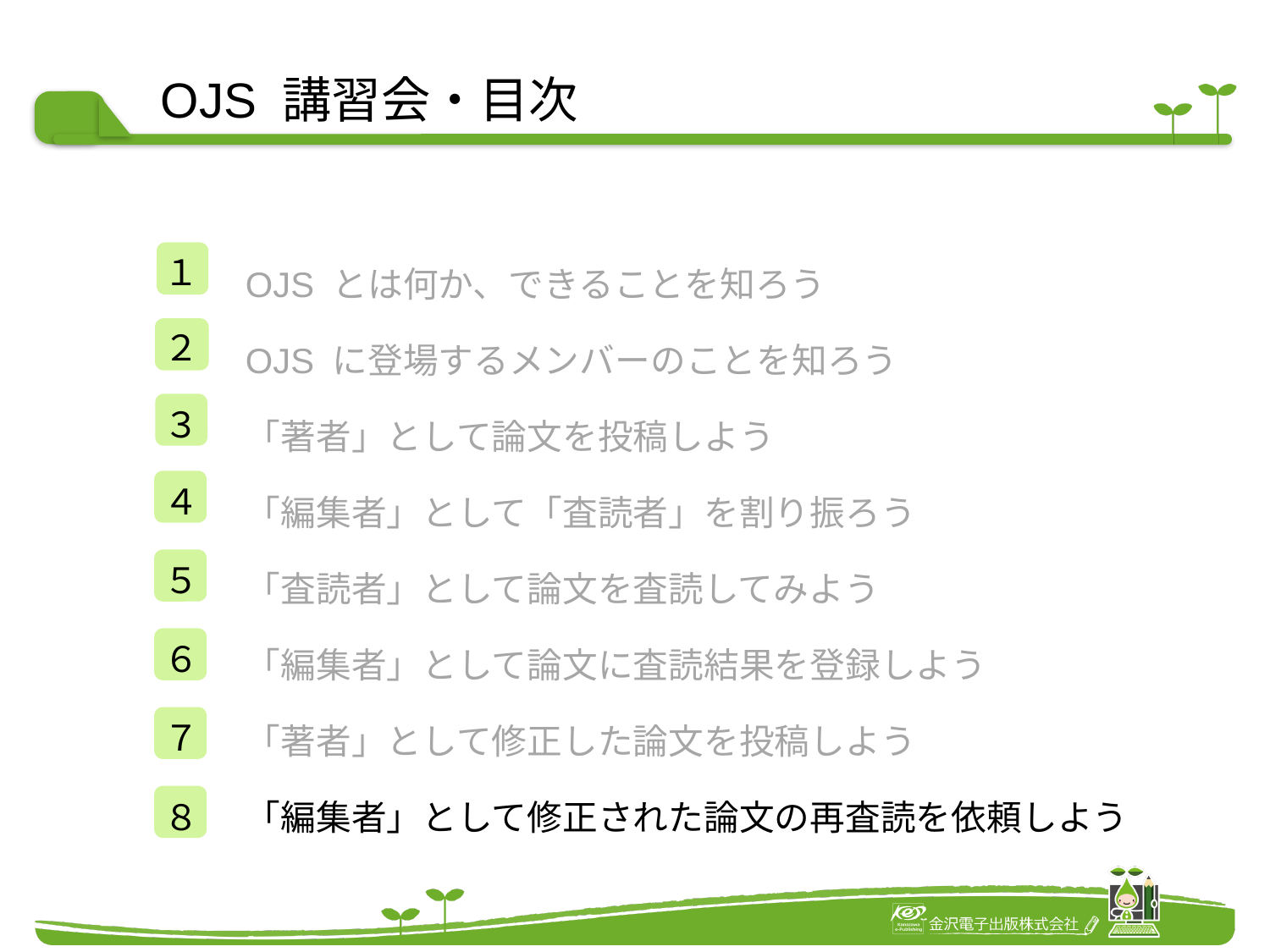

# OJS 講習会・目次
OJS とは何か、できることを知ろう
OJS に登場するメンバーのことを知ろう
「著者」として論文を投稿しよう
「編集者」として「査読者」を割り振ろう
「査読者」として論文を査読してみよう
「編集者」として論文に査読結果を登録しよう
「著者」として修正した論文を投稿しよう
「編集者」として修正された論文の再査読を依頼しよう

１

２

３

４

５

６

７

８